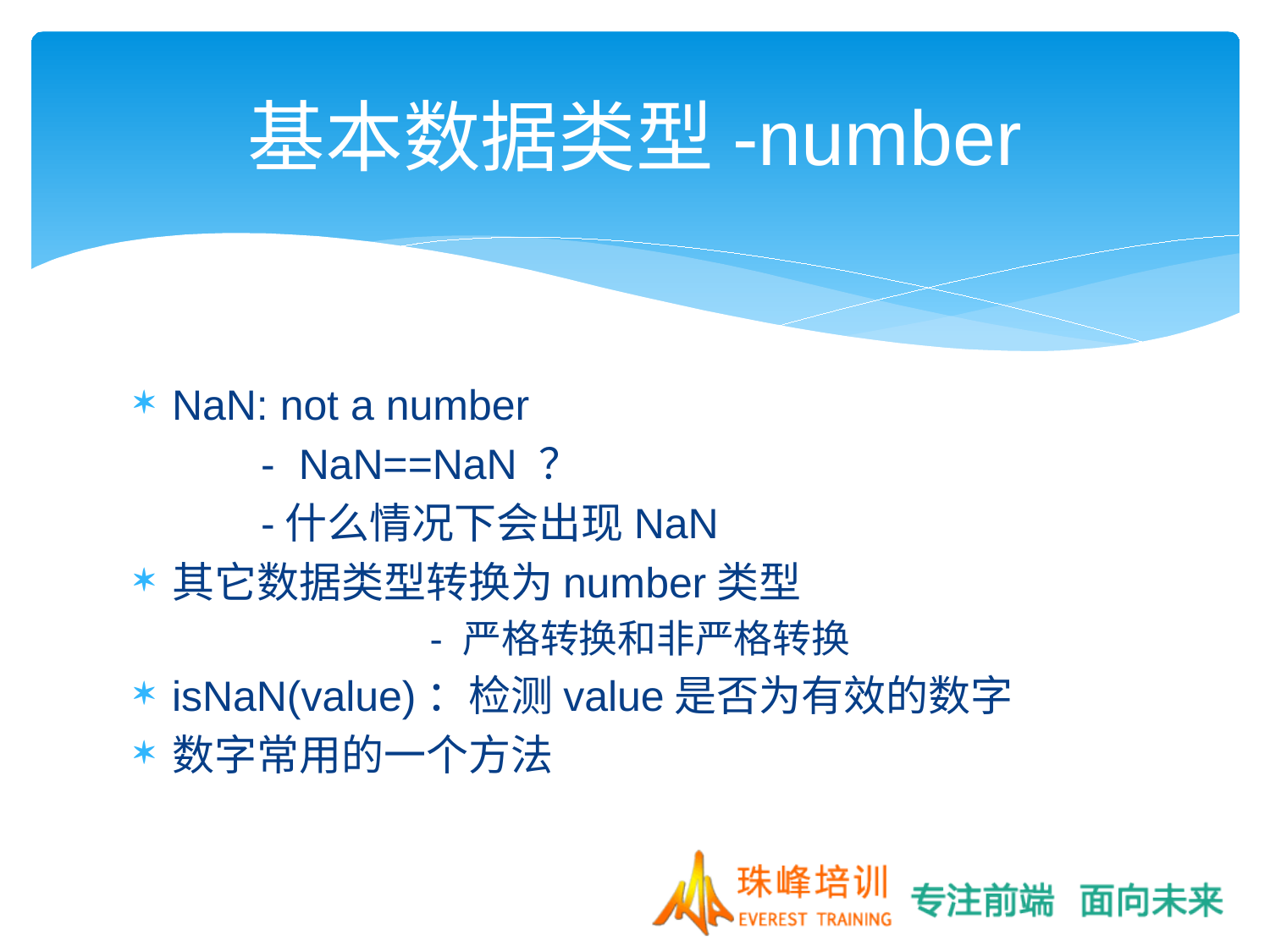

# 基本数据类型-number
NaN: not a number
	-  NaN==NaN ？
	-什么情况下会出现NaN
其它数据类型转换为number类型
		- 严格转换和非严格转换
isNaN(value)：检测value是否为有效的数字
数字常用的一个方法